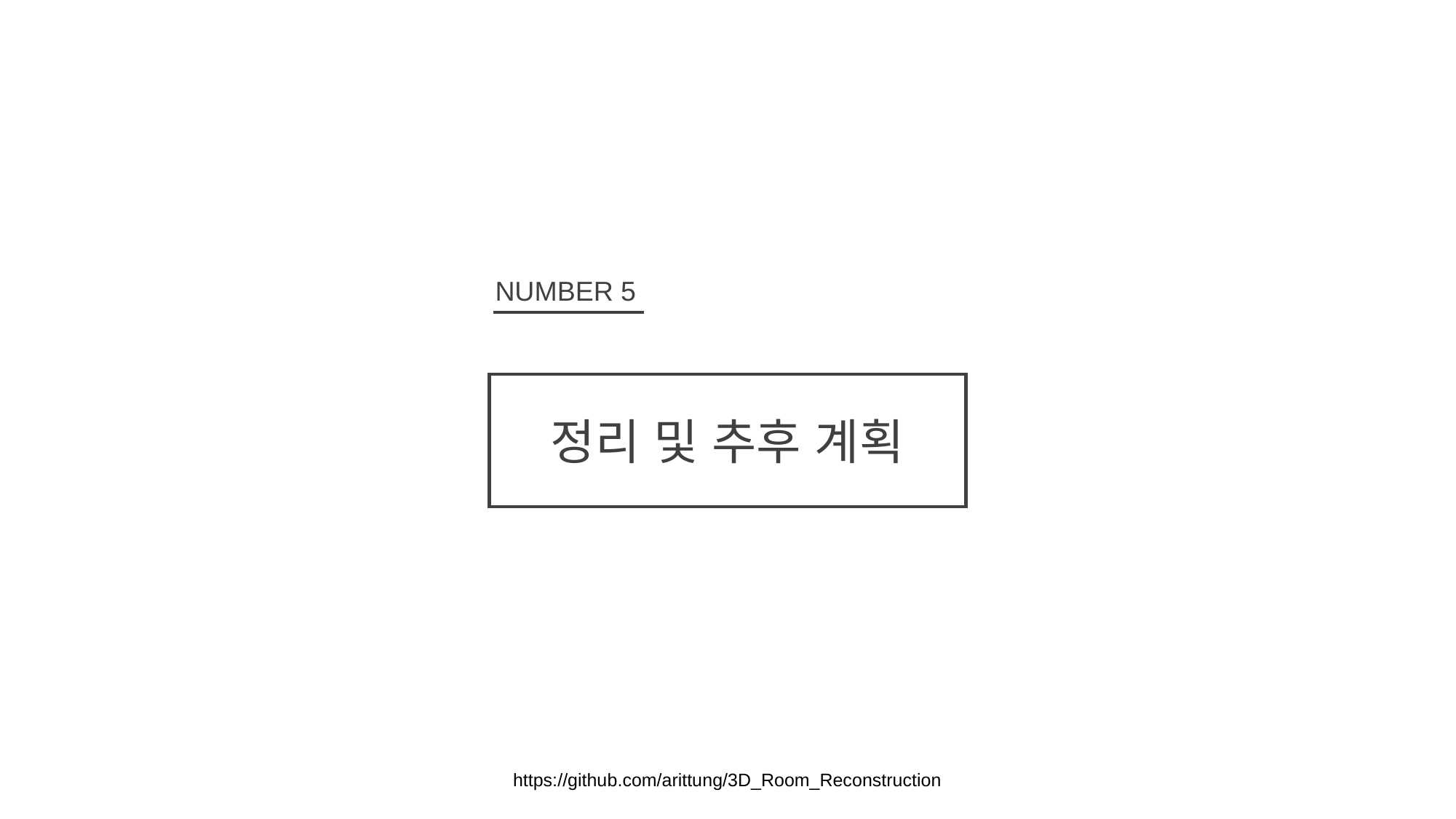

NUMBER 5
정리 및 추후 계획
https://github.com/arittung/3D_Room_Reconstruction